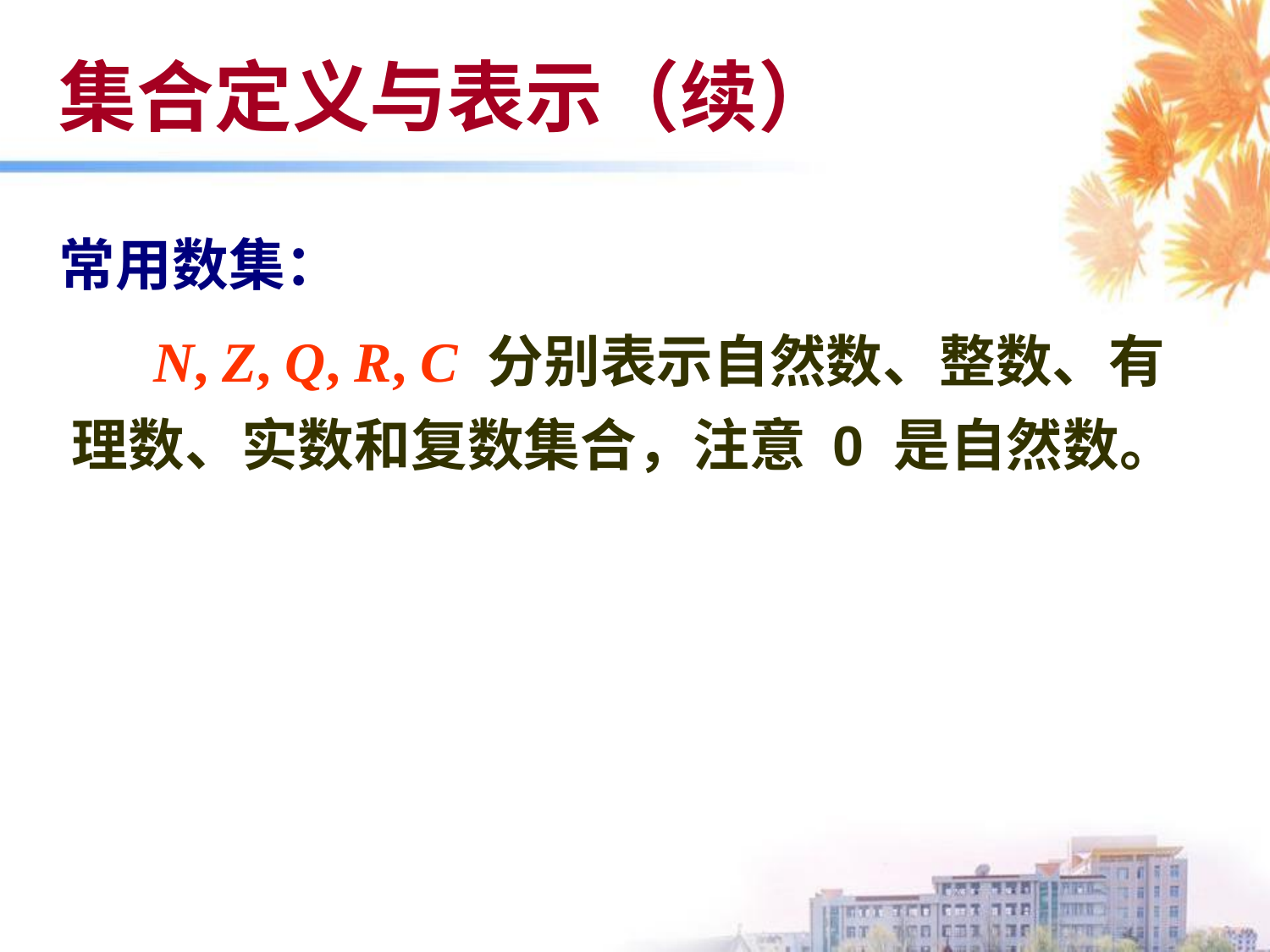

# 集合定义与表示（续）
常用数集：
      N, Z, Q, R, C 分别表示自然数、整数、有理数、实数和复数集合，注意 0 是自然数。

5